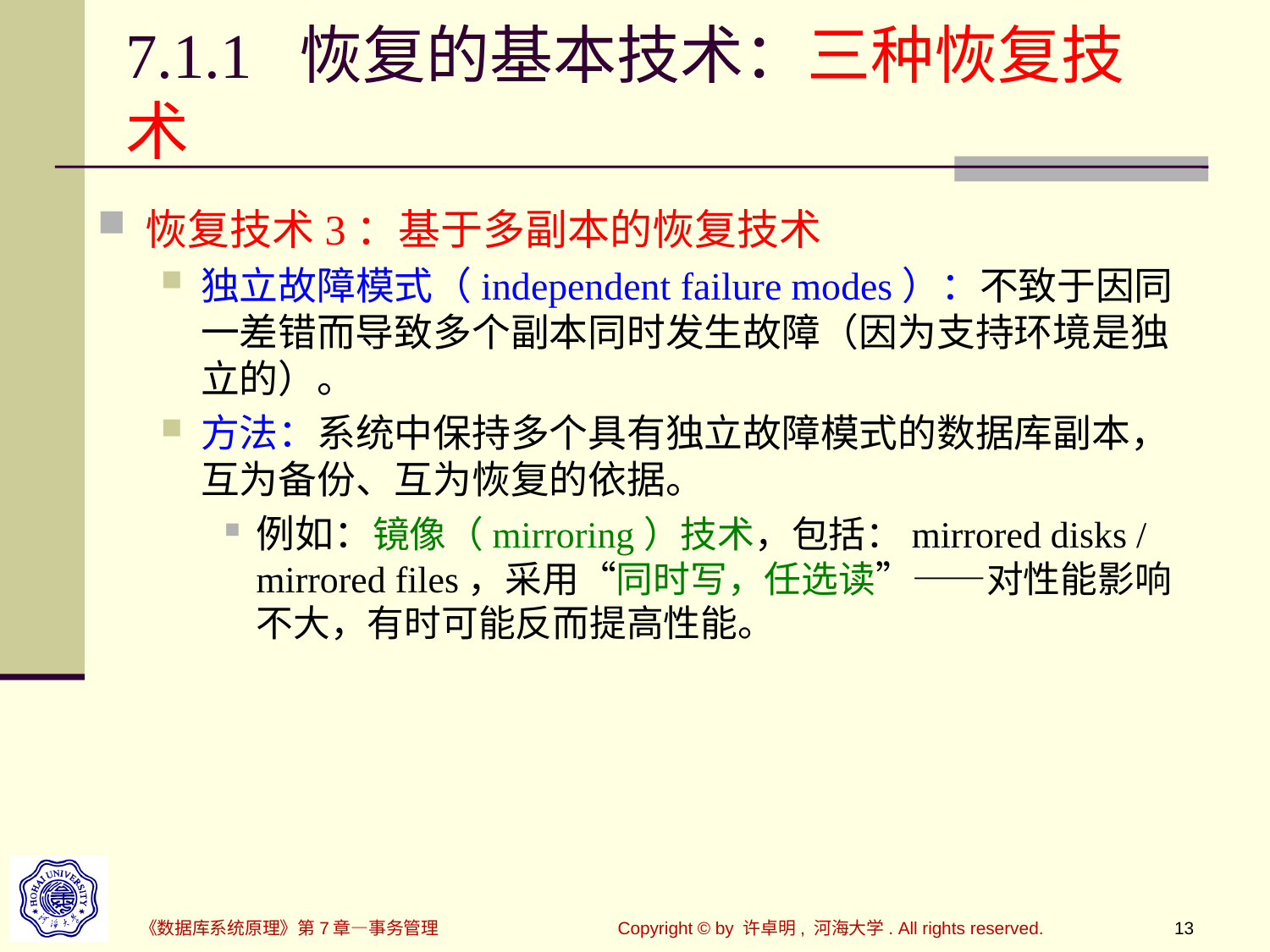

# 7.1.1  恢复的基本技术：三种恢复技术
恢复技术3：基于多副本的恢复技术
独立故障模式（independent failure modes）：不致于因同一差错而导致多个副本同时发生故障（因为支持环境是独立的）。
方法：系统中保持多个具有独立故障模式的数据库副本，互为备份、互为恢复的依据。
例如：镜像（mirroring）技术，包括：mirrored disks / mirrored files，采用“同时写，任选读”——对性能影响不大，有时可能反而提高性能。
《数据库系统原理》第7章—事务管理
Copyright © by 许卓明, 河海大学. All rights reserved.
13